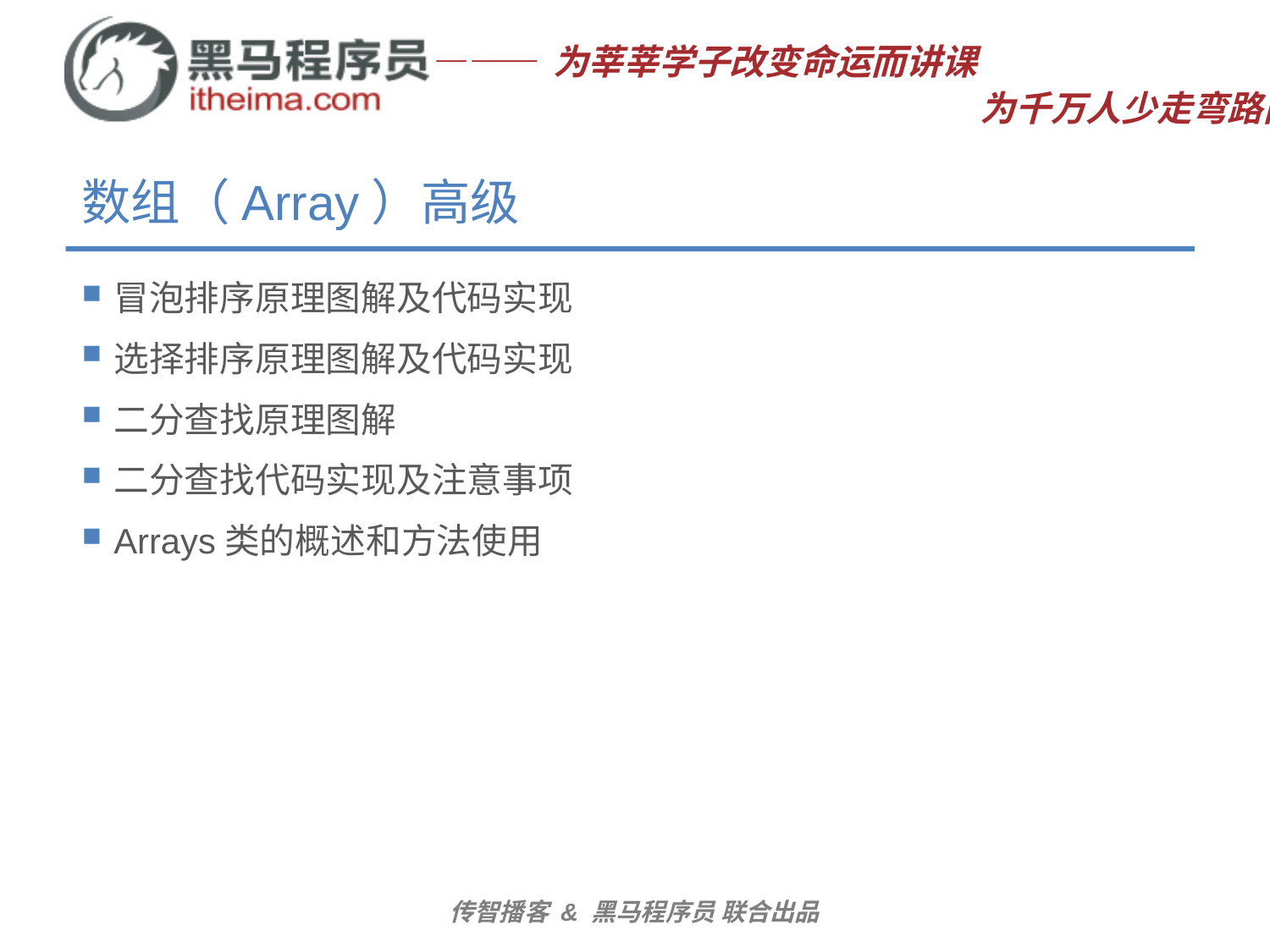

# 数组（Array）高级
冒泡排序原理图解及代码实现
选择排序原理图解及代码实现
二分查找原理图解
二分查找代码实现及注意事项
Arrays类的概述和方法使用